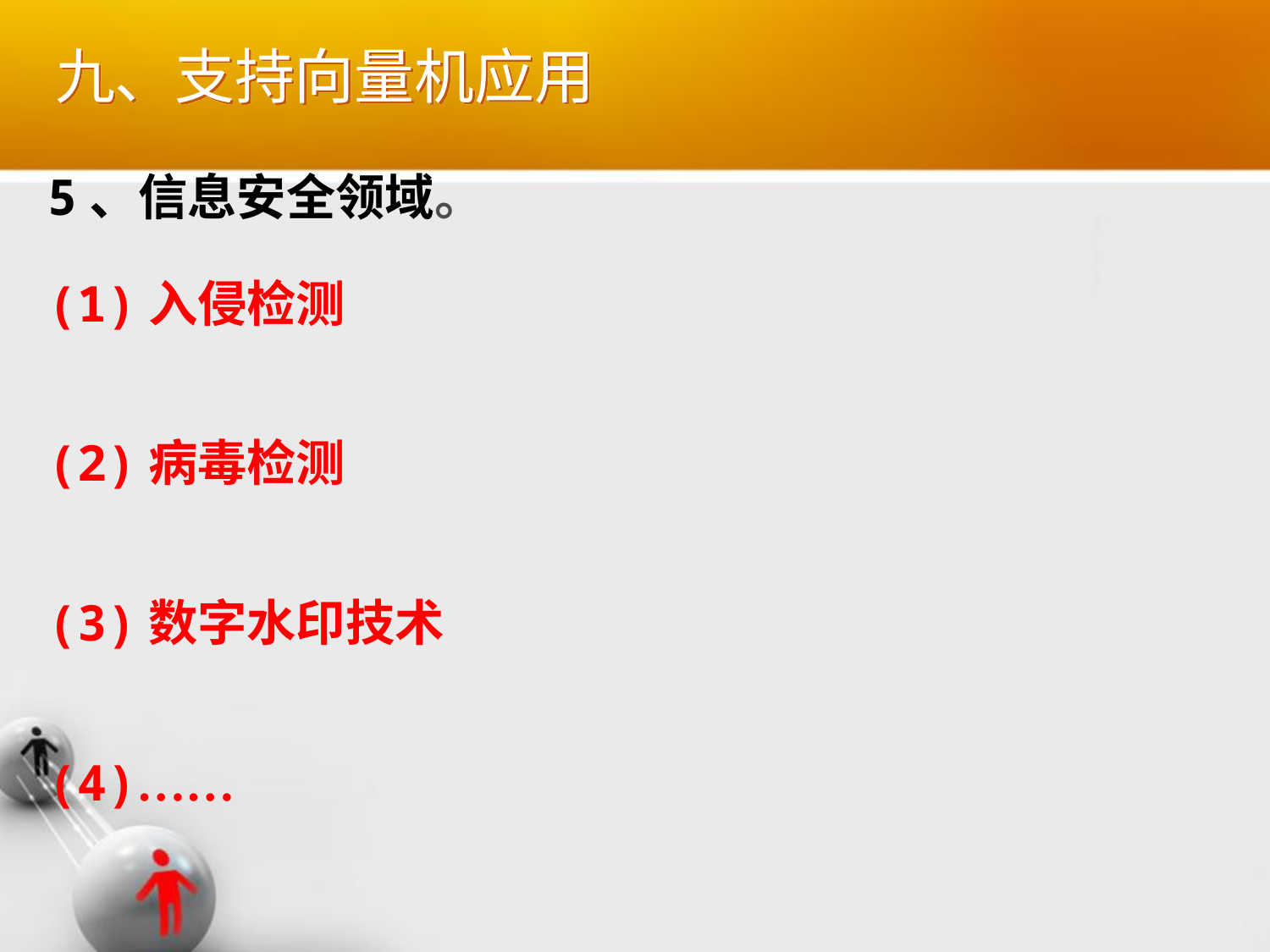

# 九、支持向量机应用
5、信息安全领域。

(1)入侵检测

(2)病毒检测

(3)数字水印技术

(4)……